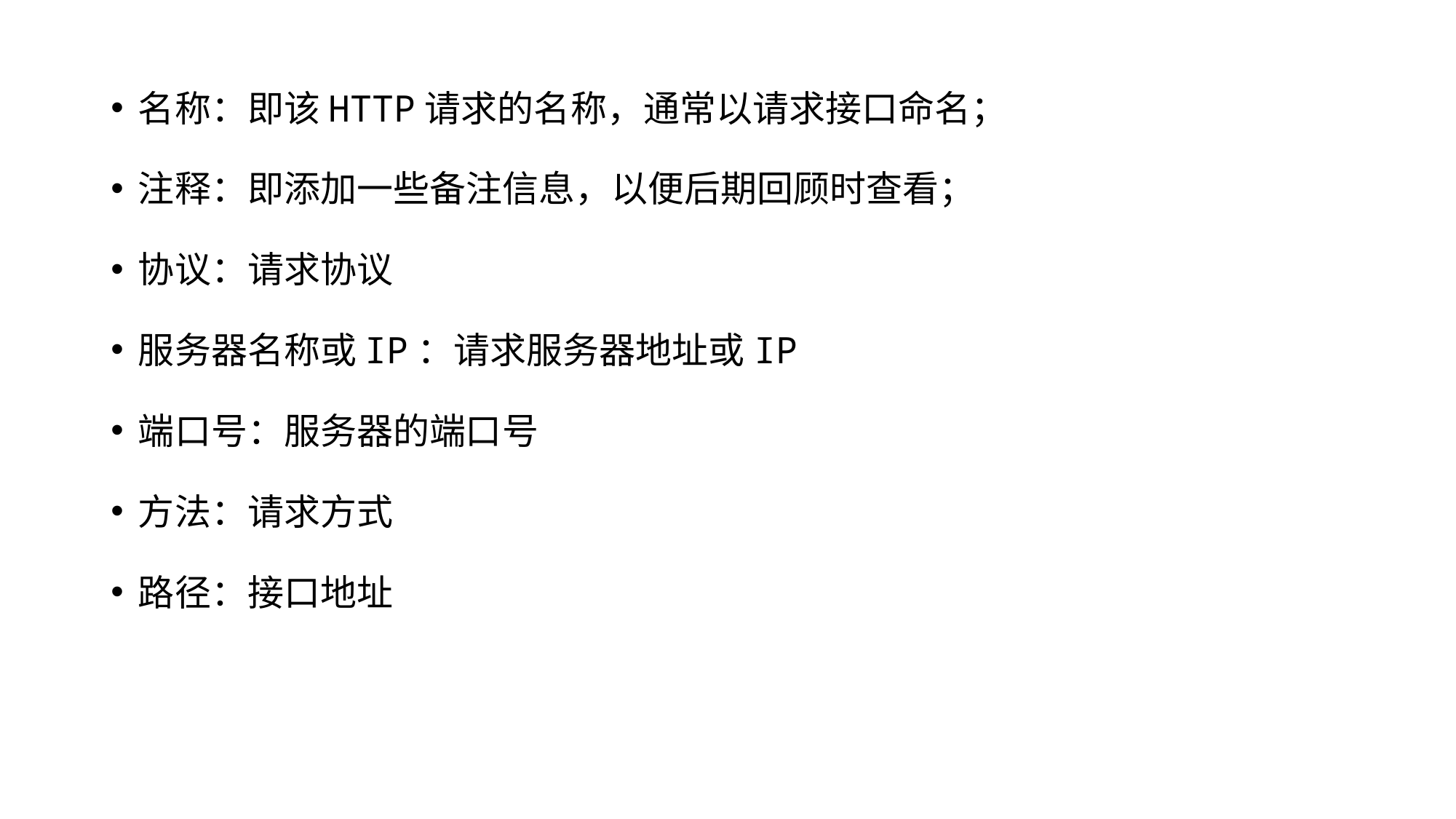

名称：即该HTTP请求的名称，通常以请求接口命名；
注释：即添加一些备注信息，以便后期回顾时查看；
协议：请求协议
服务器名称或IP：请求服务器地址或IP
端口号：服务器的端口号
方法：请求方式
路径：接口地址